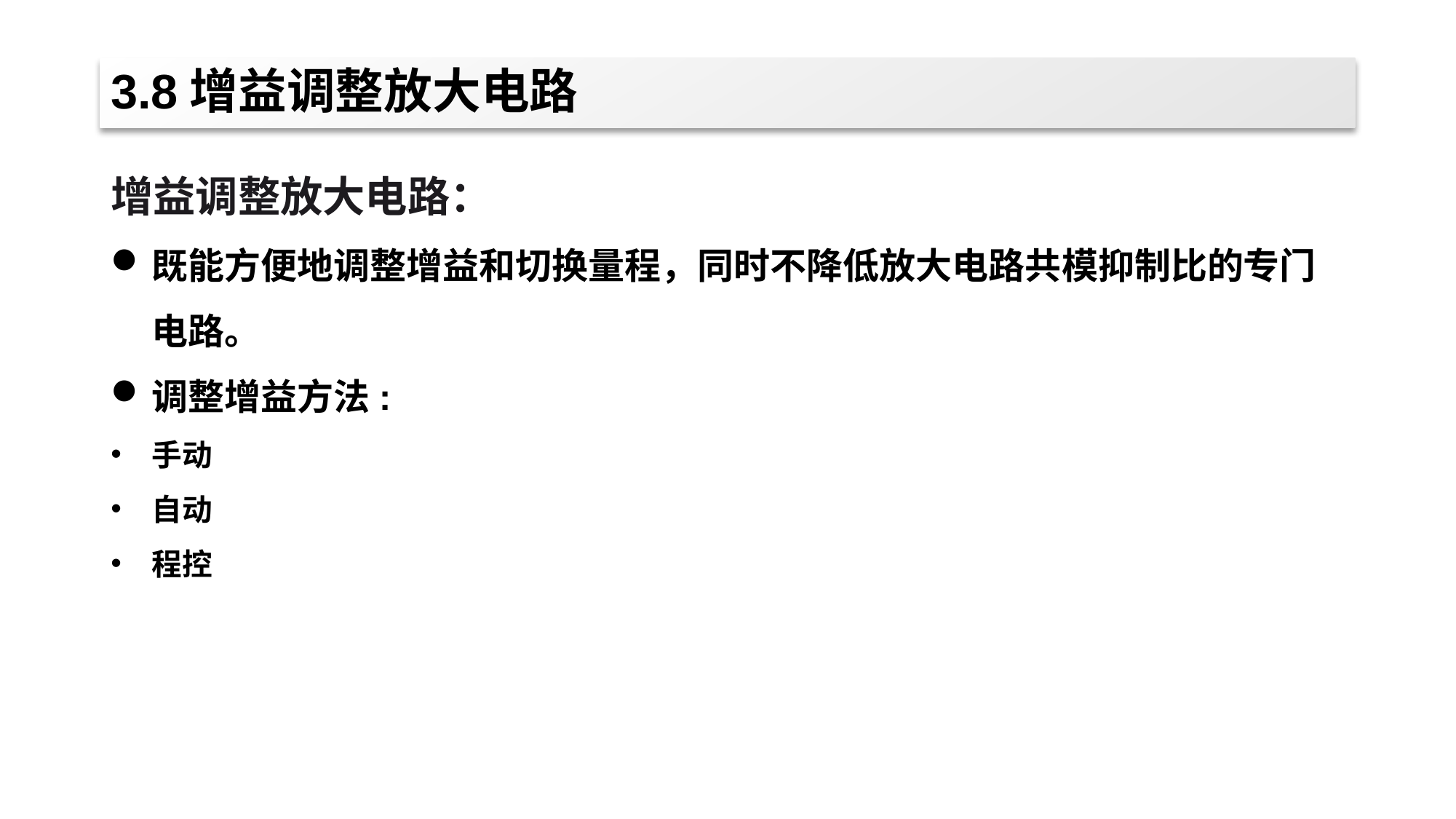

# 3.8增益调整放大电路
增益调整放大电路：
既能方便地调整增益和切换量程，同时不降低放大电路共模抑制比的专门电路。
调整增益方法:
手动
自动
程控